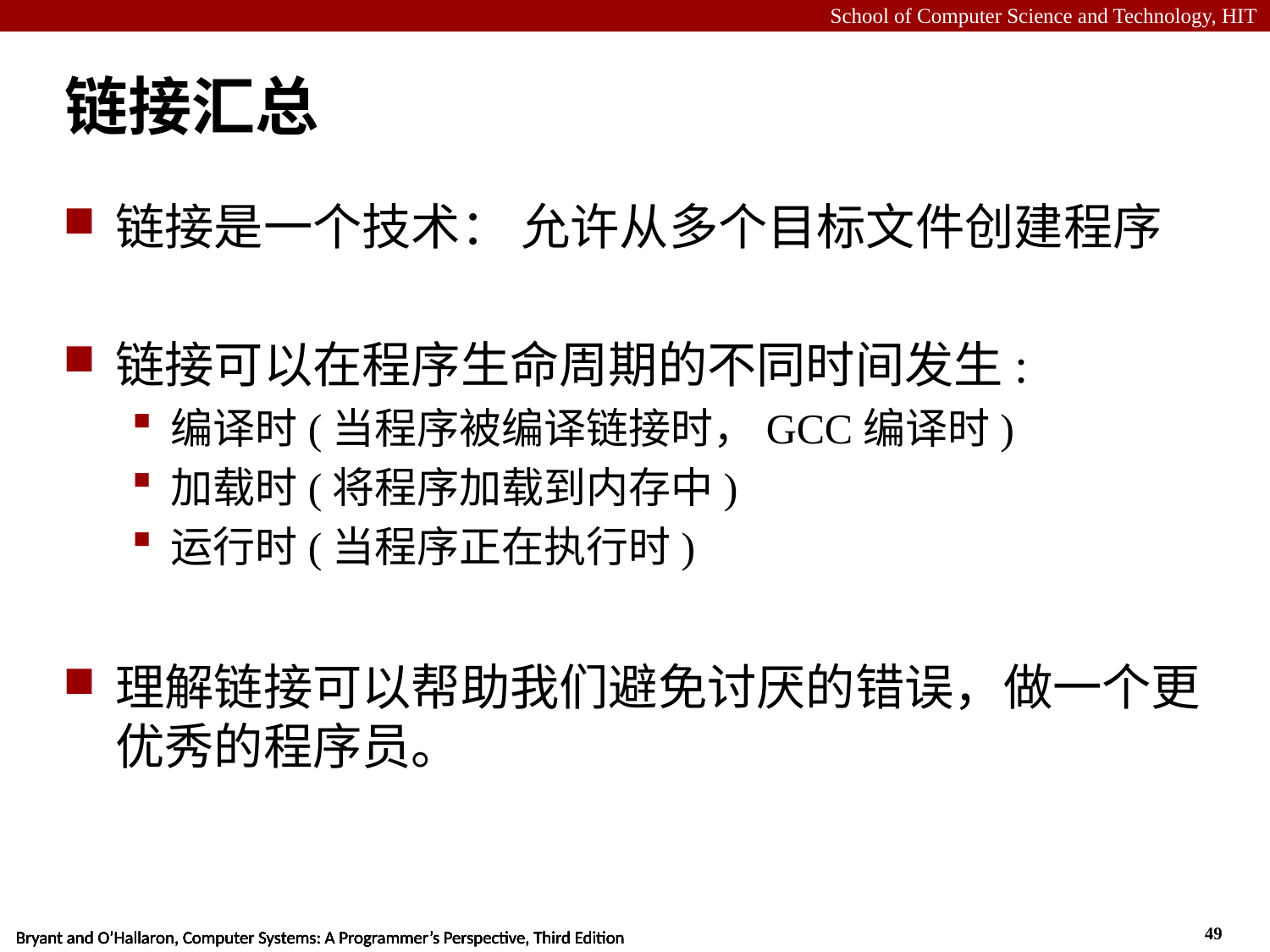

# 链接汇总
链接是一个技术： 允许从多个目标文件创建程序

链接可以在程序生命周期的不同时间发生:
编译时(当程序被编译链接时，GCC编译时)
加载时(将程序加载到内存中)
运行时(当程序正在执行时)

理解链接可以帮助我们避免讨厌的错误，做一个更优秀的程序员。